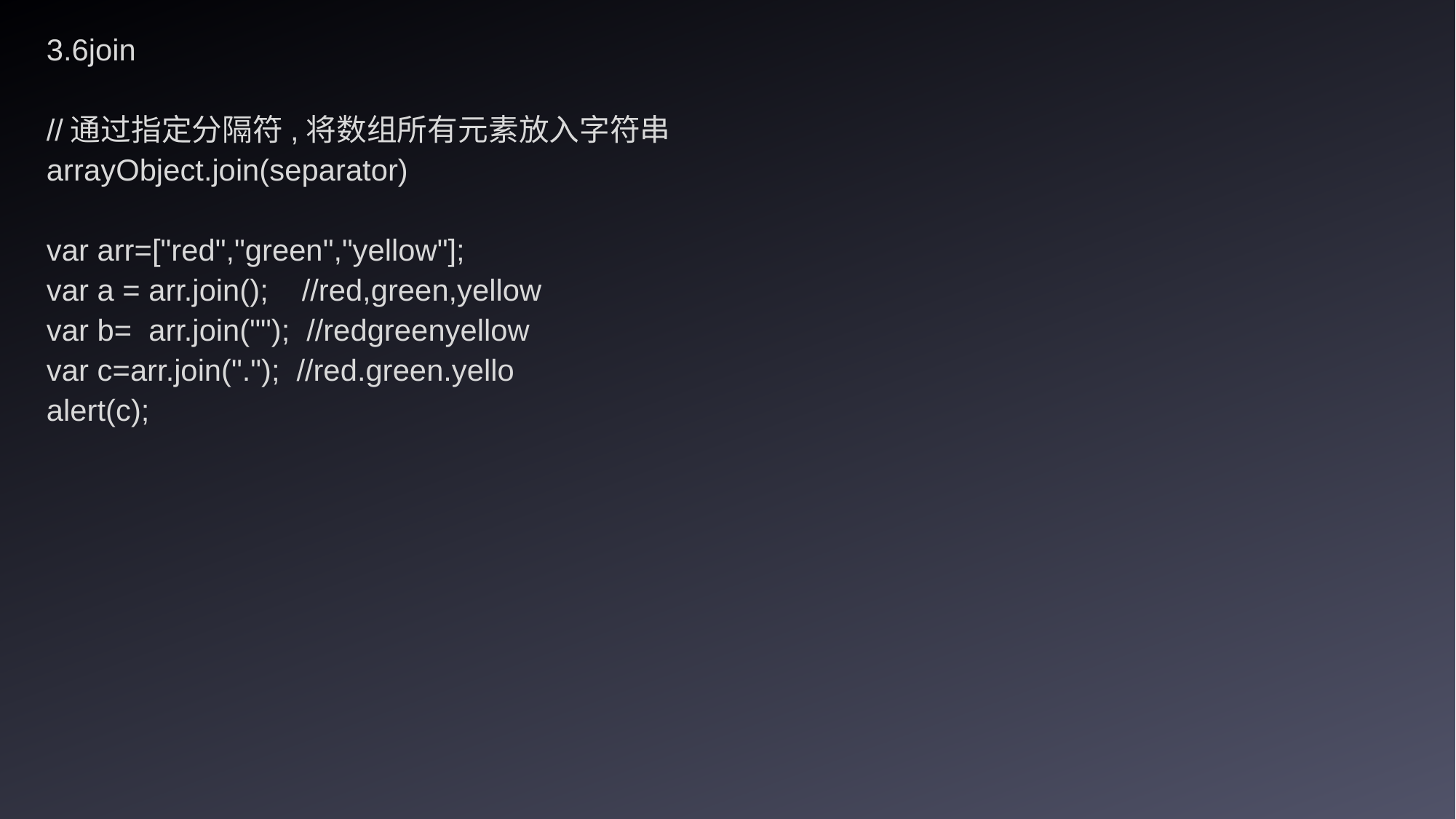

3.6join

//通过指定分隔符,将数组所有元素放入字符串
arrayObject.join(separator)

var arr=["red","green","yellow"];
var a = arr.join();    //red,green,yellow
var b=  arr.join("");  //redgreenyellow
var c=arr.join(".");  //red.green.yello
alert(c);